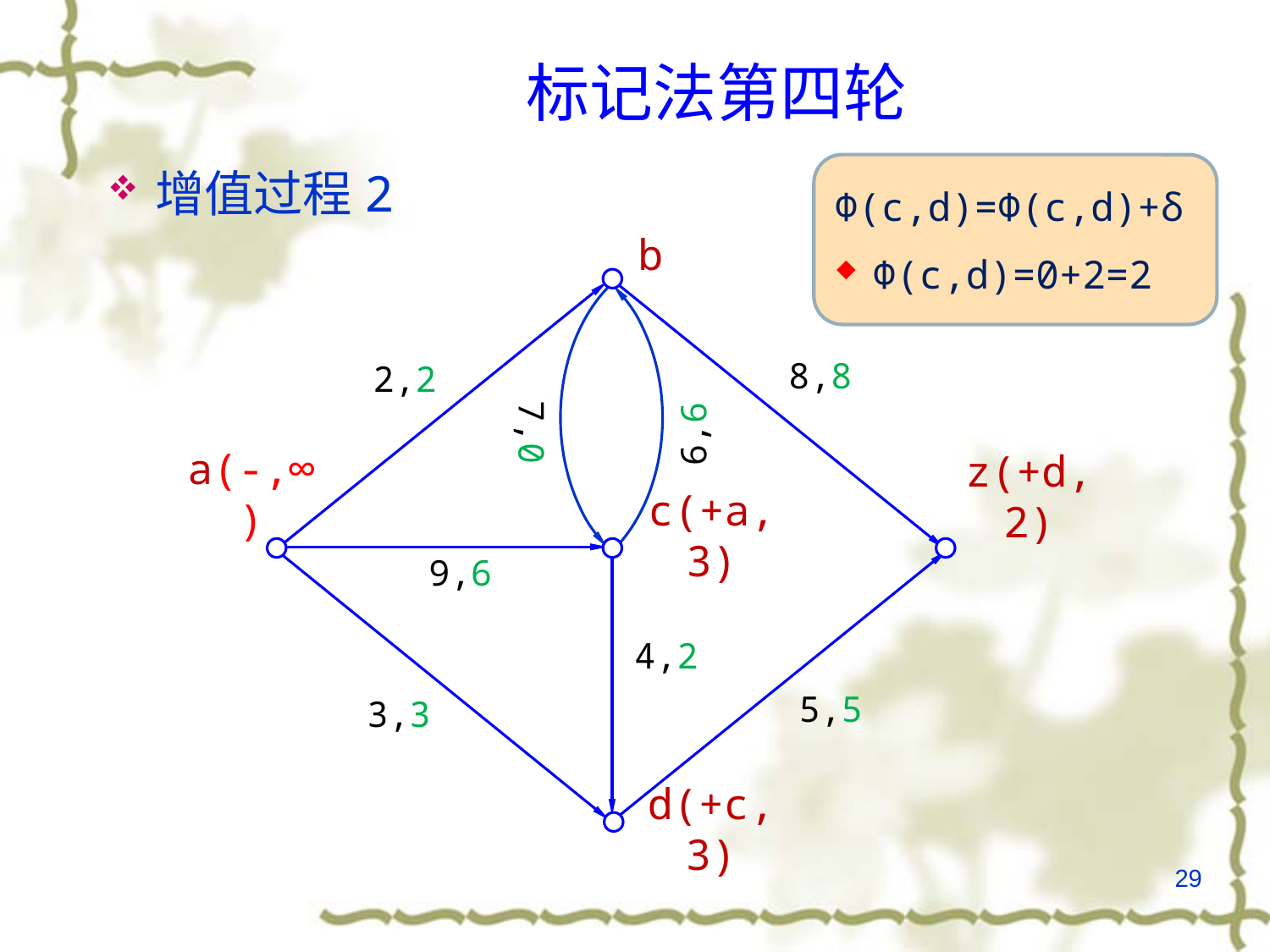

# 标记法第四轮
Φ(c,d)=Φ(c,d)+δ
Φ(c,d)=0+2=2
增值过程2
b

8,8
2,2
7,0
6,6
a(-,∞)
z(+d,2)
c(+a,3)
9,6

4,2
5,5
3,3
d(+c,3)

29